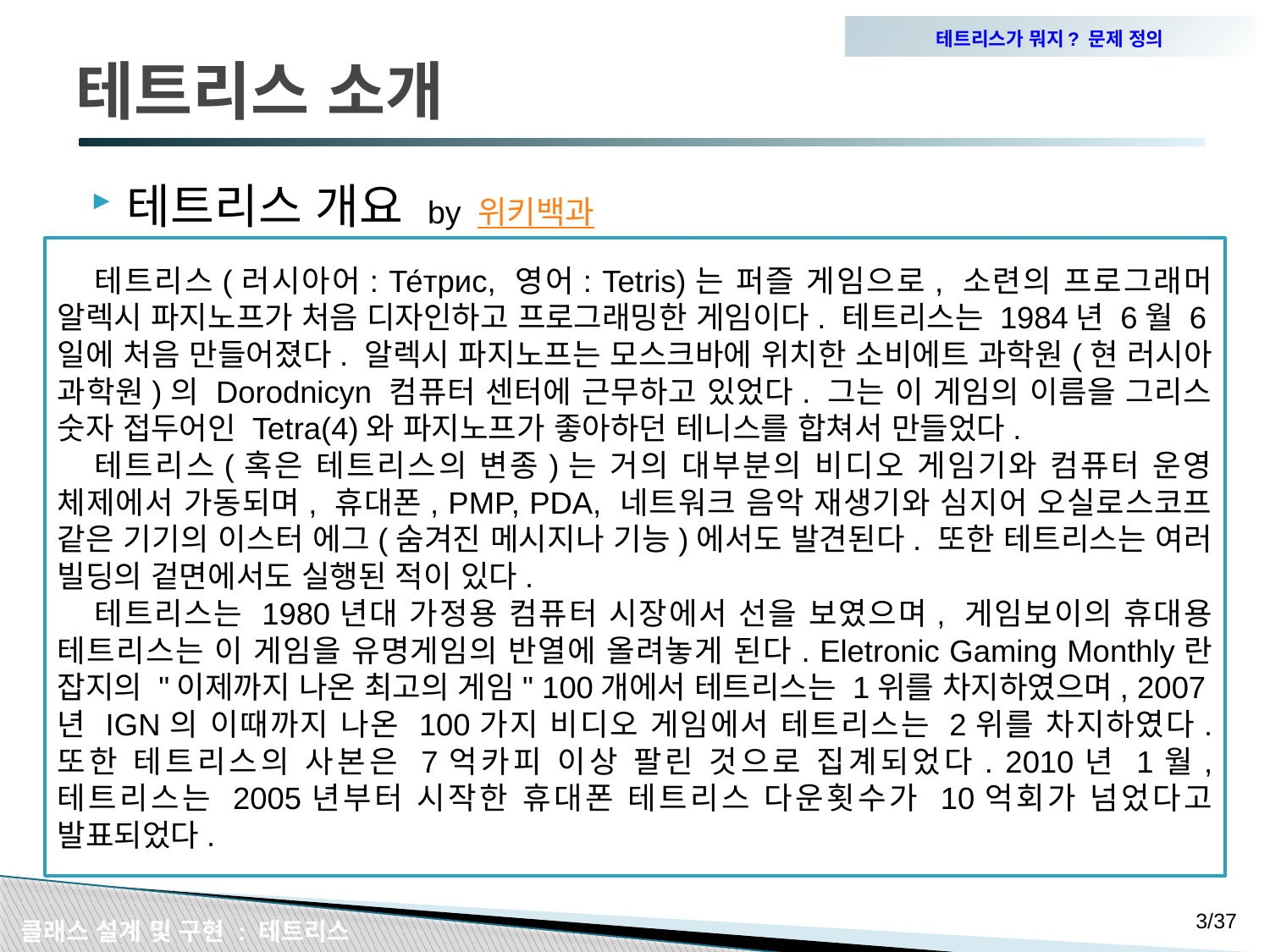

테트리스가 뭐지? 문제 정의
# 테트리스 소개
테트리스 개요 by 위키백과
테트리스(러시아어: Те́трис, 영어: Tetris)는 퍼즐 게임으로, 소련의 프로그래머 알렉시 파지노프가 처음 디자인하고 프로그래밍한 게임이다. 테트리스는 1984년 6월 6일에 처음 만들어졌다. 알렉시 파지노프는 모스크바에 위치한 소비에트 과학원(현 러시아 과학원)의 Dorodnicyn 컴퓨터 센터에 근무하고 있었다. 그는 이 게임의 이름을 그리스 숫자 접두어인 Tetra(4)와 파지노프가 좋아하던 테니스를 합쳐서 만들었다.
테트리스(혹은 테트리스의 변종)는 거의 대부분의 비디오 게임기와 컴퓨터 운영 체제에서 가동되며, 휴대폰, PMP, PDA, 네트워크 음악 재생기와 심지어 오실로스코프 같은 기기의 이스터 에그(숨겨진 메시지나 기능)에서도 발견된다. 또한 테트리스는 여러 빌딩의 겉면에서도 실행된 적이 있다.
테트리스는 1980년대 가정용 컴퓨터 시장에서 선을 보였으며, 게임보이의 휴대용 테트리스는 이 게임을 유명게임의 반열에 올려놓게 된다. Eletronic Gaming Monthly란 잡지의 "이제까지 나온 최고의 게임" 100개에서 테트리스는 1위를 차지하였으며, 2007년 IGN의 이때까지 나온 100가지 비디오 게임에서 테트리스는 2위를 차지하였다. 또한 테트리스의 사본은 7억카피 이상 팔린 것으로 집계되었다. 2010년 1월, 테트리스는 2005년부터 시작한 휴대폰 테트리스 다운횟수가 10억회가 넘었다고 발표되었다.
3